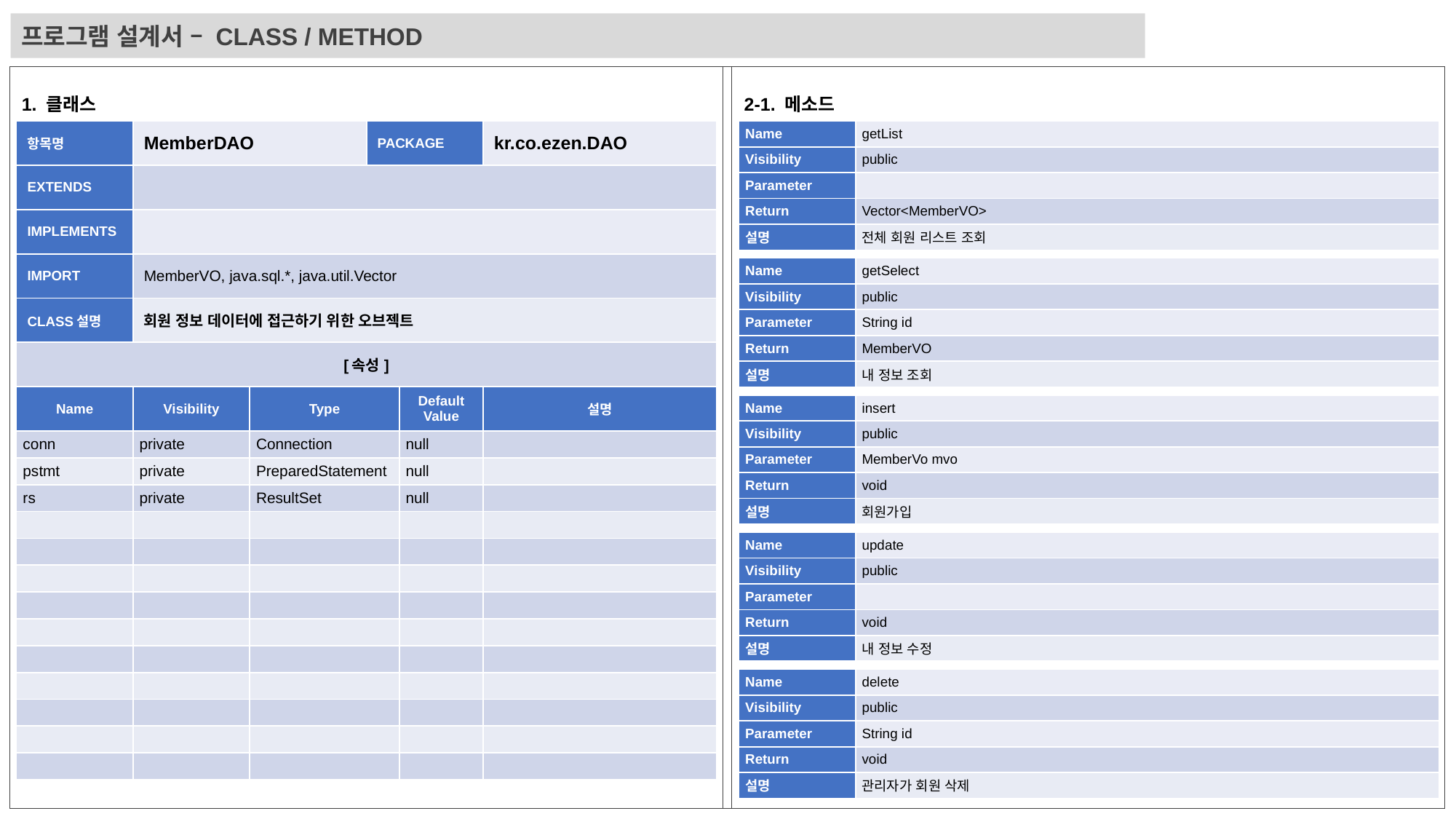

프로그램 설계서 – CLASS / METHOD

1. 클래스
2-1. 메소드
| 항목명 | MemberDAO |  | PACKAGE |  | kr.co.ezen.DAO |
| --- | --- | --- | --- | --- | --- |
| EXTENDS |  |  |  |  |  |
| IMPLEMENTS |  |  |  |  |  |
| IMPORT | MemberVO, java.sql.\*, java.util.Vector |  |  |  |  |
| CLASS설명 | 회원 정보 데이터에 접근하기 위한 오브젝트 |  |  |  |  |
| [속성] |  |  |  |  |  |
| Name | Visibility | Type | Default Value | Default Value | 설명 |
| conn | private | Connection | null | null |  |
| pstmt | private | PreparedStatement | null | null |  |
| rs | private | ResultSet | Null | null |  |
|  |  |  |  |  |  |
|  |  |  |  |  |  |
|  |  |  |  |  |  |
|  |  |  |  |  |  |
|  |  |  |  |  |  |
|  |  |  |  |  |  |
|  |  |  |  |  |  |
|  |  |  |  |  |  |
|  |  |  |  |  |  |
|  |  |  |  |  |  |
| Name | getList |
| --- | --- |
| Visibility | public |
| Parameter |  |
| Return | Vector<MemberVO> |
| 설명 | 전체 회원 리스트 조회 |
| Name | getSelect |
| --- | --- |
| Visibility | public |
| Parameter | String id |
| Return | MemberVO |
| 설명 | 내 정보 조회 |
| Name | insert |
| --- | --- |
| Visibility | public |
| Parameter | MemberVo mvo |
| Return | void |
| 설명 | 회원가입 |
| Name | update |
| --- | --- |
| Visibility | public |
| Parameter |  |
| Return | void |
| 설명 | 내 정보 수정 |
| Name | delete |
| --- | --- |
| Visibility | public |
| Parameter | String id |
| Return | void |
| 설명 | 관리자가 회원 삭제 |